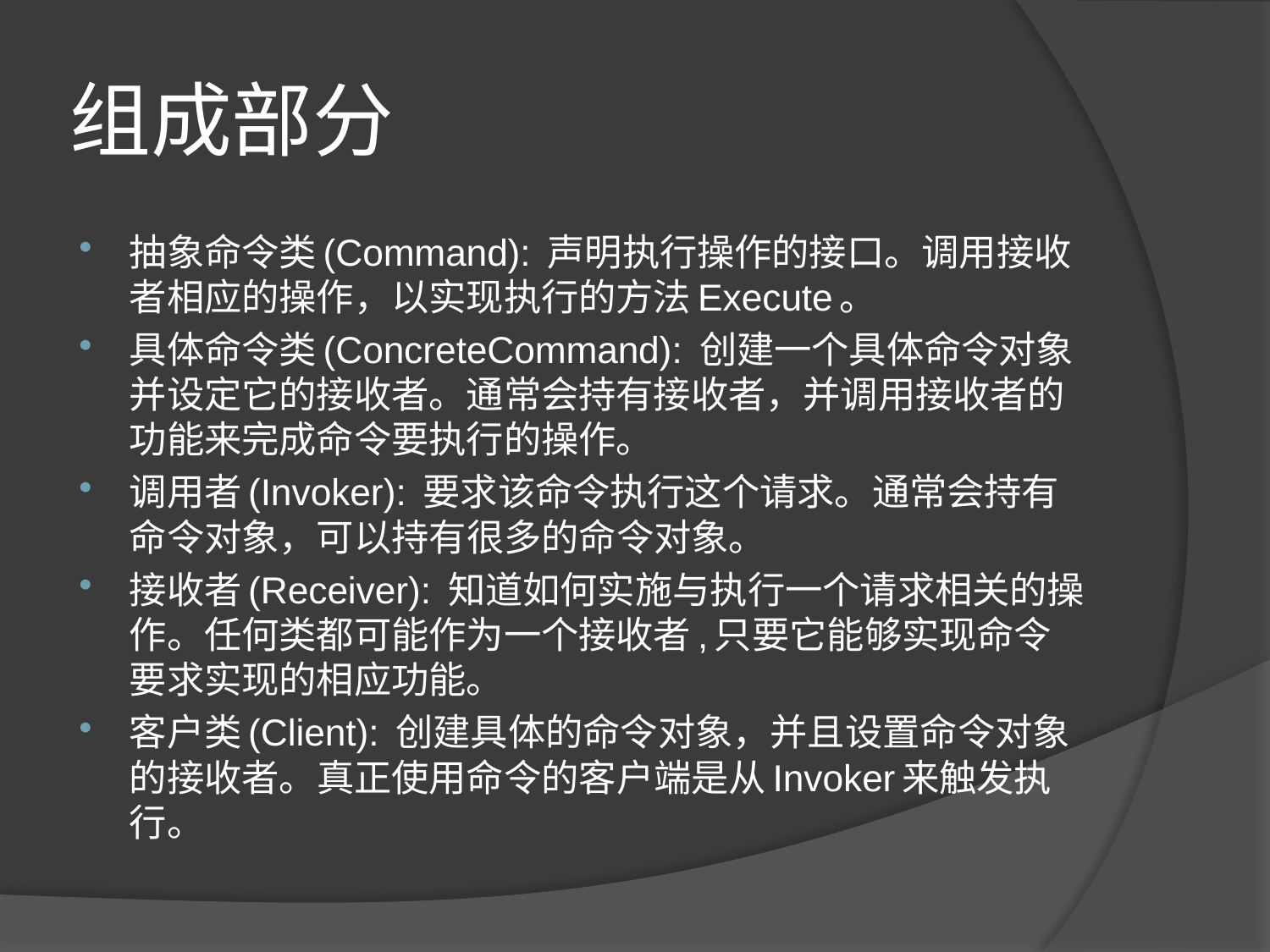

# 组成部分
抽象命令类(Command): 声明执行操作的接口。调用接收者相应的操作，以实现执行的方法Execute。
具体命令类(ConcreteCommand): 创建一个具体命令对象并设定它的接收者。通常会持有接收者，并调用接收者的功能来完成命令要执行的操作。
调用者(Invoker): 要求该命令执行这个请求。通常会持有命令对象，可以持有很多的命令对象。
接收者(Receiver): 知道如何实施与执行一个请求相关的操作。任何类都可能作为一个接收者,只要它能够实现命令要求实现的相应功能。
客户类(Client): 创建具体的命令对象，并且设置命令对象的接收者。真正使用命令的客户端是从Invoker来触发执行。